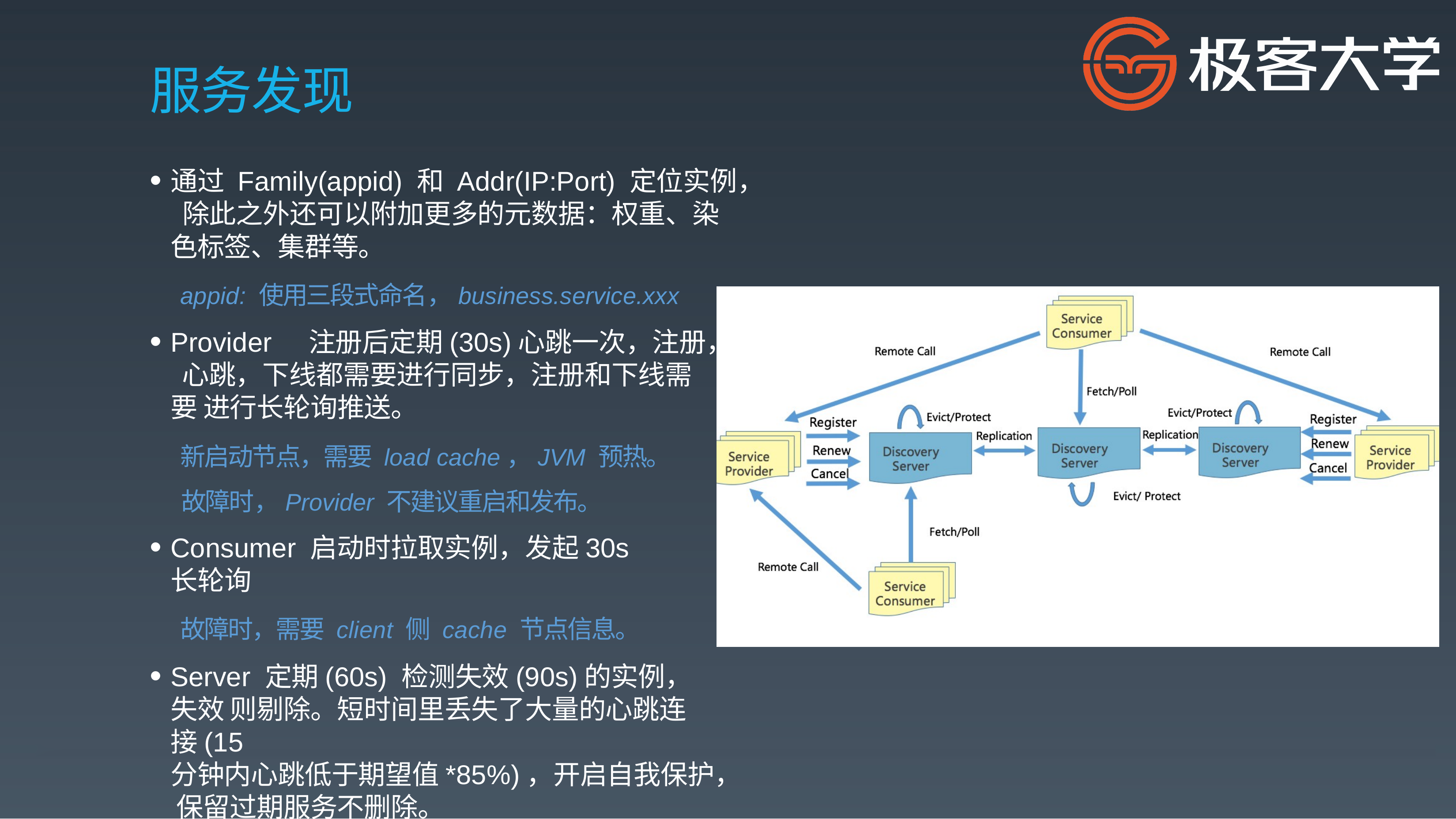

# 服务发现
通过 Family(appid) 和 Addr(IP:Port) 定位实例，  除此之外还可以附加更多的元数据：权重、染 色标签、集群等。
appid: 使用三段式命名，business.service.xxx
Provider	注册后定期(30s)心跳一次，注册，  心跳，下线都需要进行同步，注册和下线需要 进行长轮询推送。
新启动节点，需要 load cache，JVM 预热。 故障时，Provider 不建议重启和发布。
Consumer 启动时拉取实例，发起30s长轮询
故障时，需要 client 侧 cache 节点信息。
Server 定期(60s) 检测失效(90s)的实例，失效 则剔除。短时间里丢失了大量的心跳连接(15
分钟内心跳低于期望值*85%)，开启自我保护， 保留过期服务不删除。